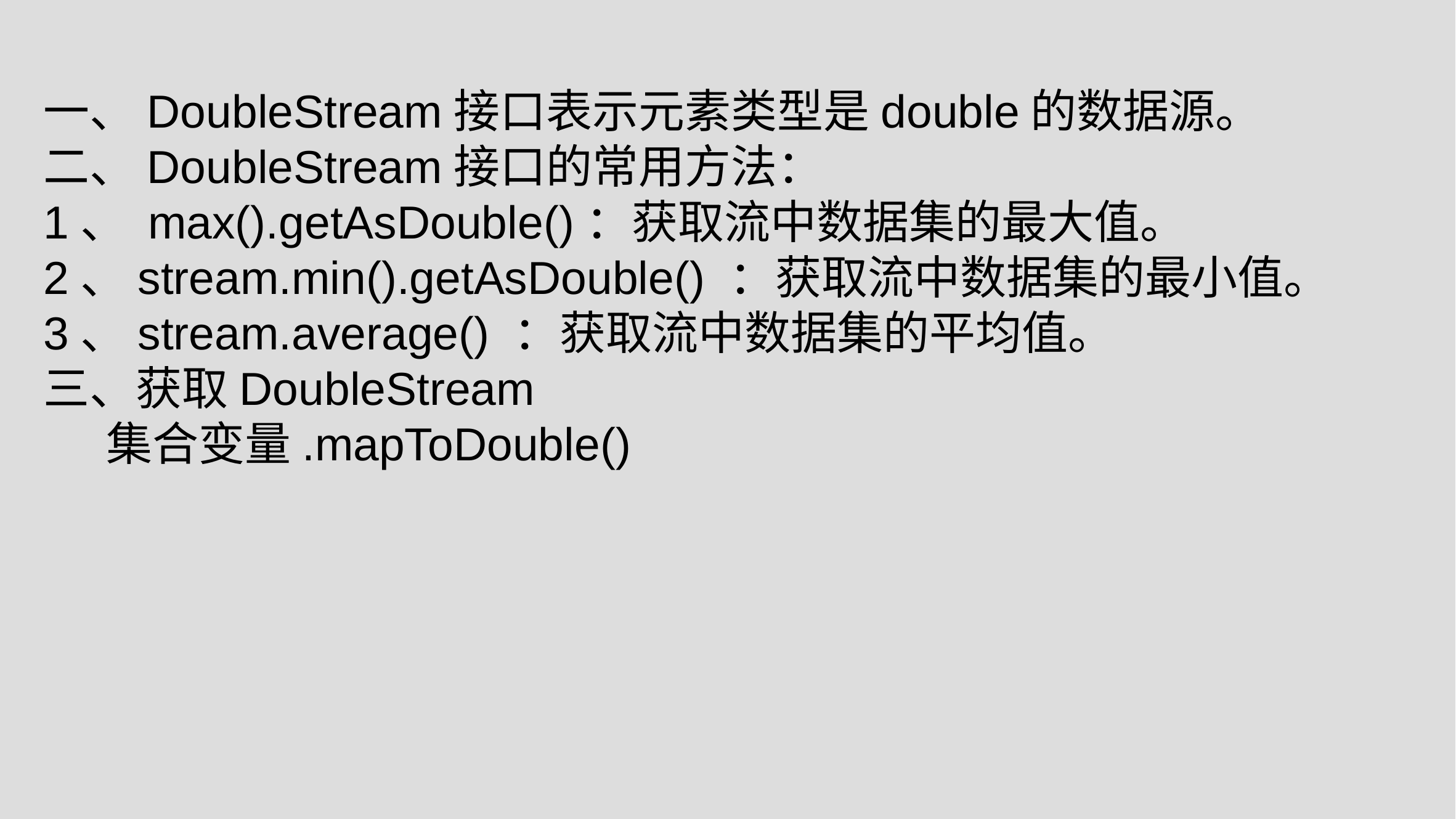

一、DoubleStream接口表示元素类型是double的数据源。
二、DoubleStream接口的常用方法：
1、 max().getAsDouble()：获取流中数据集的最大值。
2、stream.min().getAsDouble() ：获取流中数据集的最小值。
3、stream.average() ：获取流中数据集的平均值。
三、获取DoubleStream
     集合变量.mapToDouble()